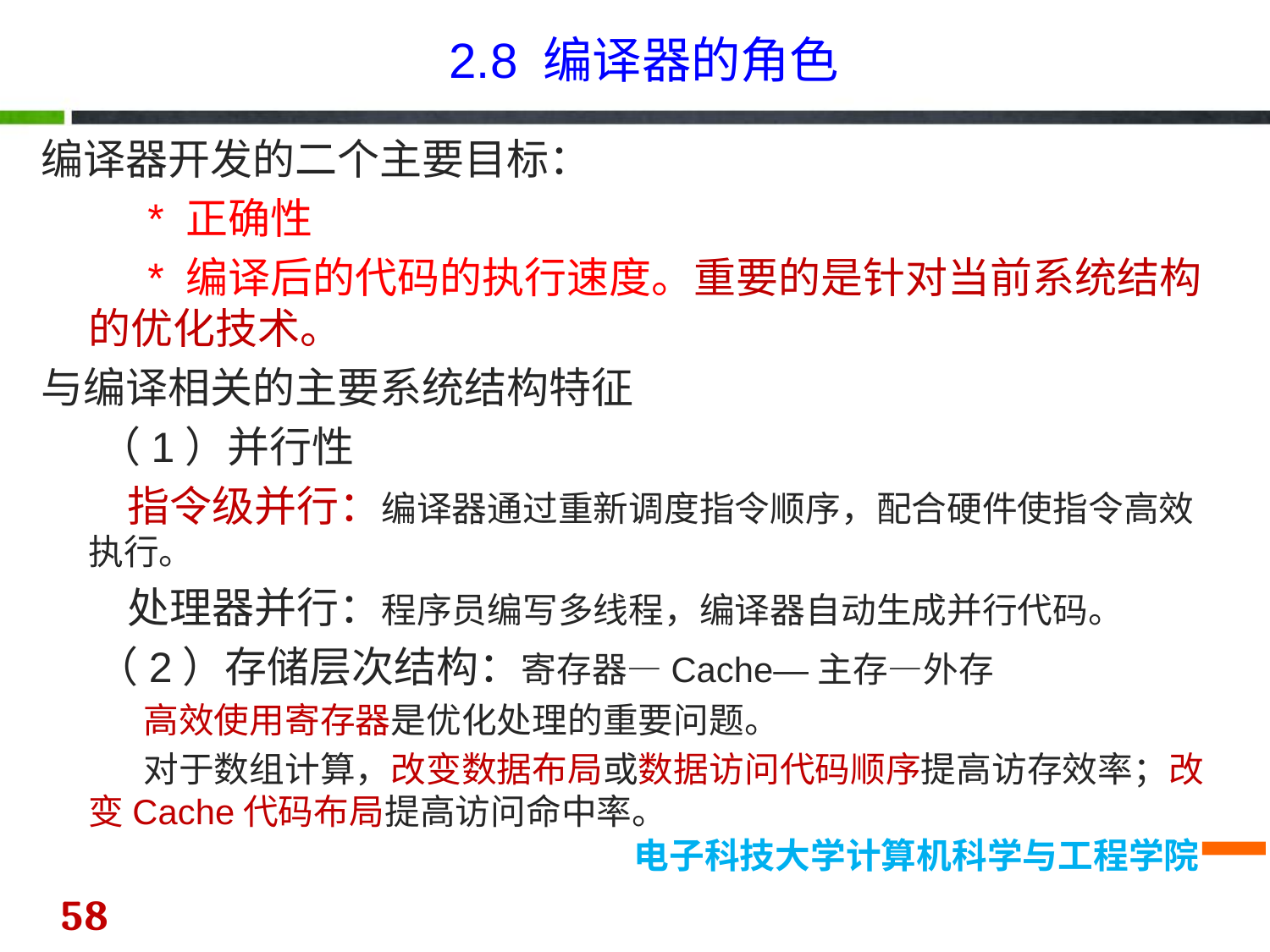

2.8 编译器的角色
编译器开发的二个主要目标：
         * 正确性
         * 编译后的代码的执行速度。重要的是针对当前系统结构的优化技术。
与编译相关的主要系统结构特征
     （1）并行性
        指令级并行：编译器通过重新调度指令顺序，配合硬件使指令高效执行。
        处理器并行：程序员编写多线程，编译器自动生成并行代码。
      （2）存储层次结构：寄存器—Cache—主存—外存
            高效使用寄存器是优化处理的重要问题。
            对于数组计算，改变数据布局或数据访问代码顺序提高访存效率；改变Cache代码布局提高访问命中率。